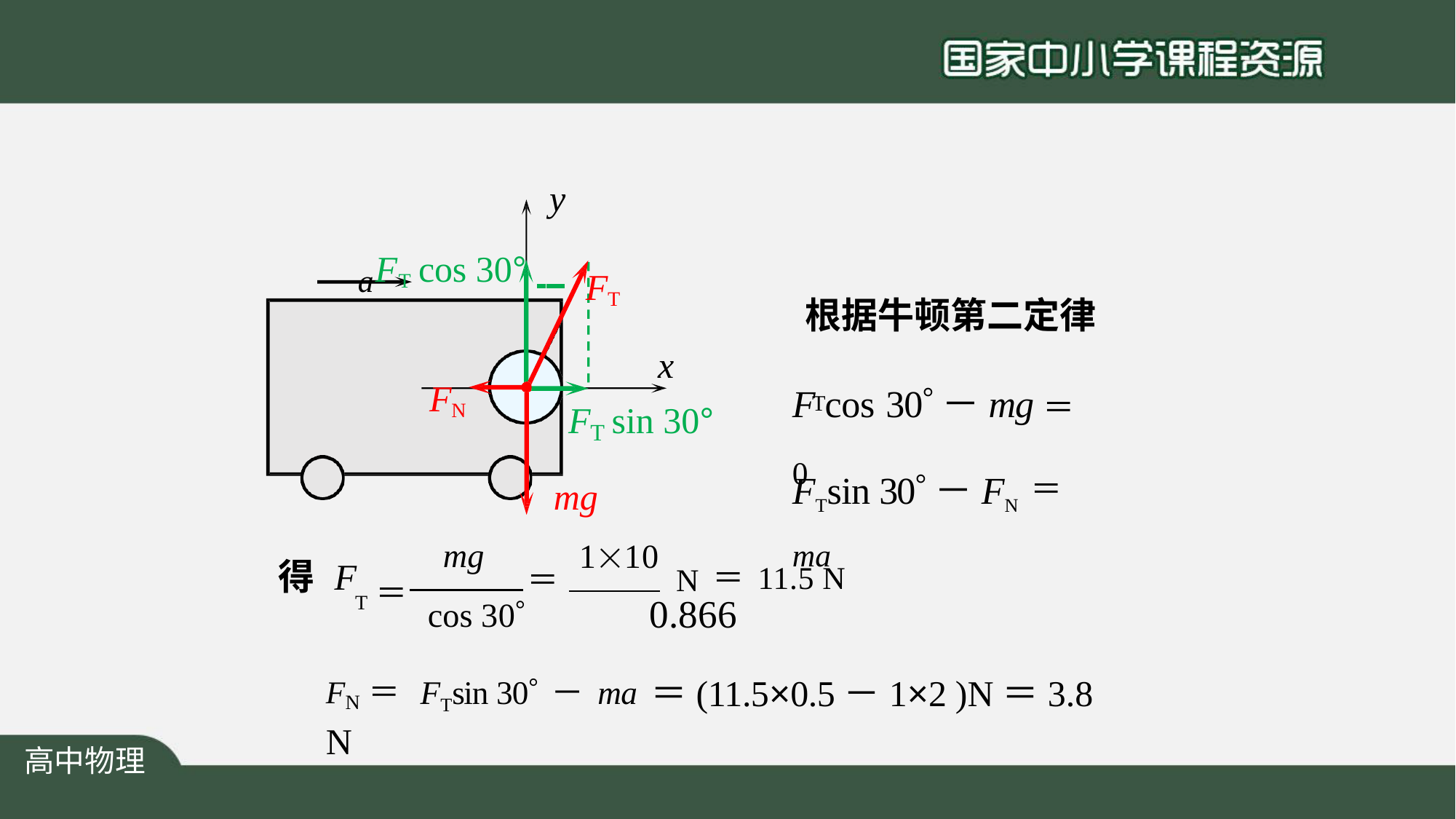

y
aFT cos 30°

FT

根据牛顿第二定律

x

F cos 30°－mg＝0

FN

T

F	sin 30°
T
FTsin 30°－FN ＝ma

mg
得	F	mg	＝ 1×10	N＝11.5 N
T＝ cos 30°	0.866
FN＝ FTsin 30°－ma＝(11.5×0.5－1×2 )N＝3.8 N

高中物理